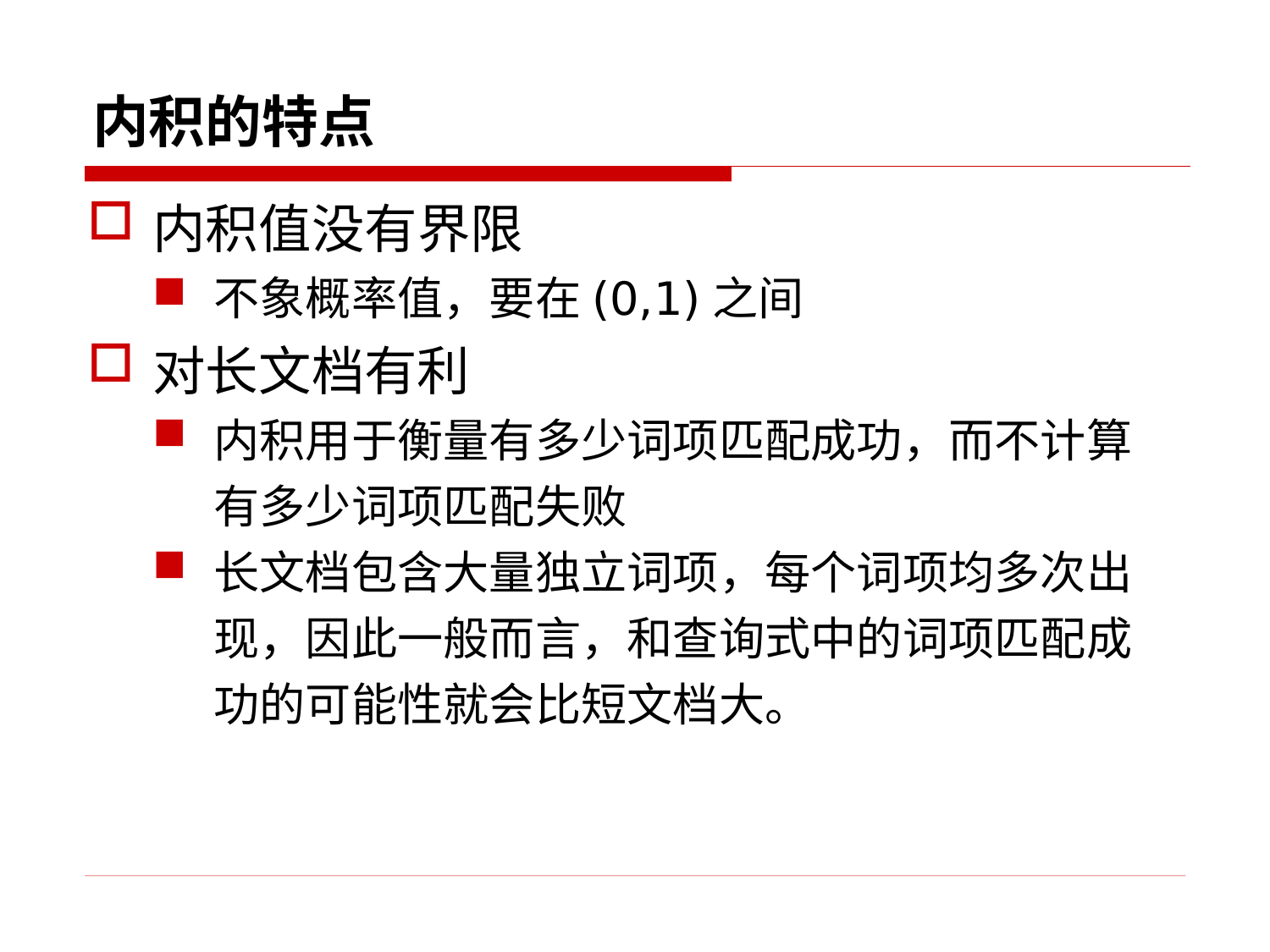

# 内积的特点
内积值没有界限
不象概率值，要在(0,1)之间
对长文档有利
内积用于衡量有多少词项匹配成功，而不计算有多少词项匹配失败
长文档包含大量独立词项，每个词项均多次出现，因此一般而言，和查询式中的词项匹配成功的可能性就会比短文档大。